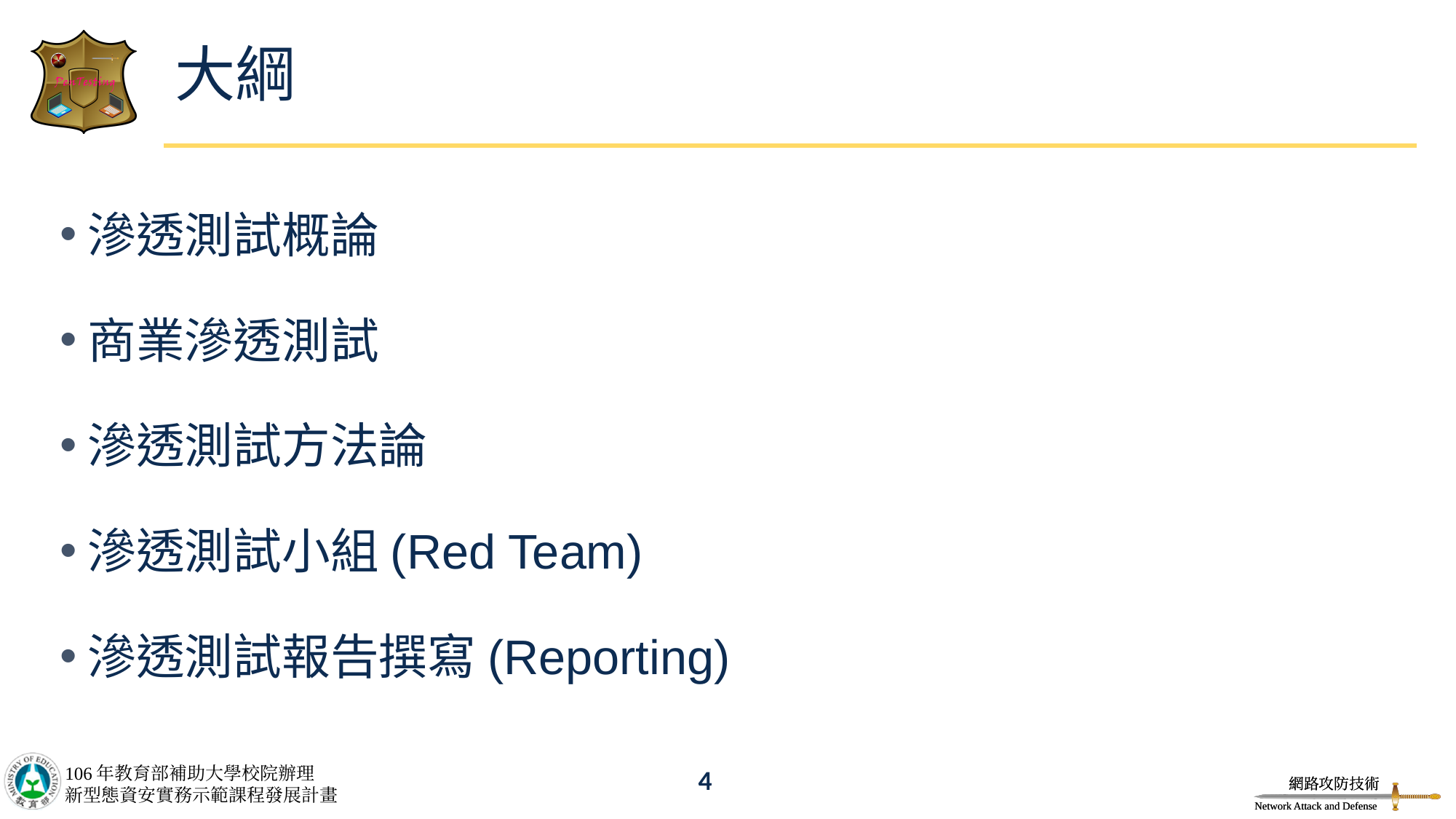

# 大綱
滲透測試概論
商業滲透測試
滲透測試方法論
滲透測試小組(Red Team)
滲透測試報告撰寫(Reporting)